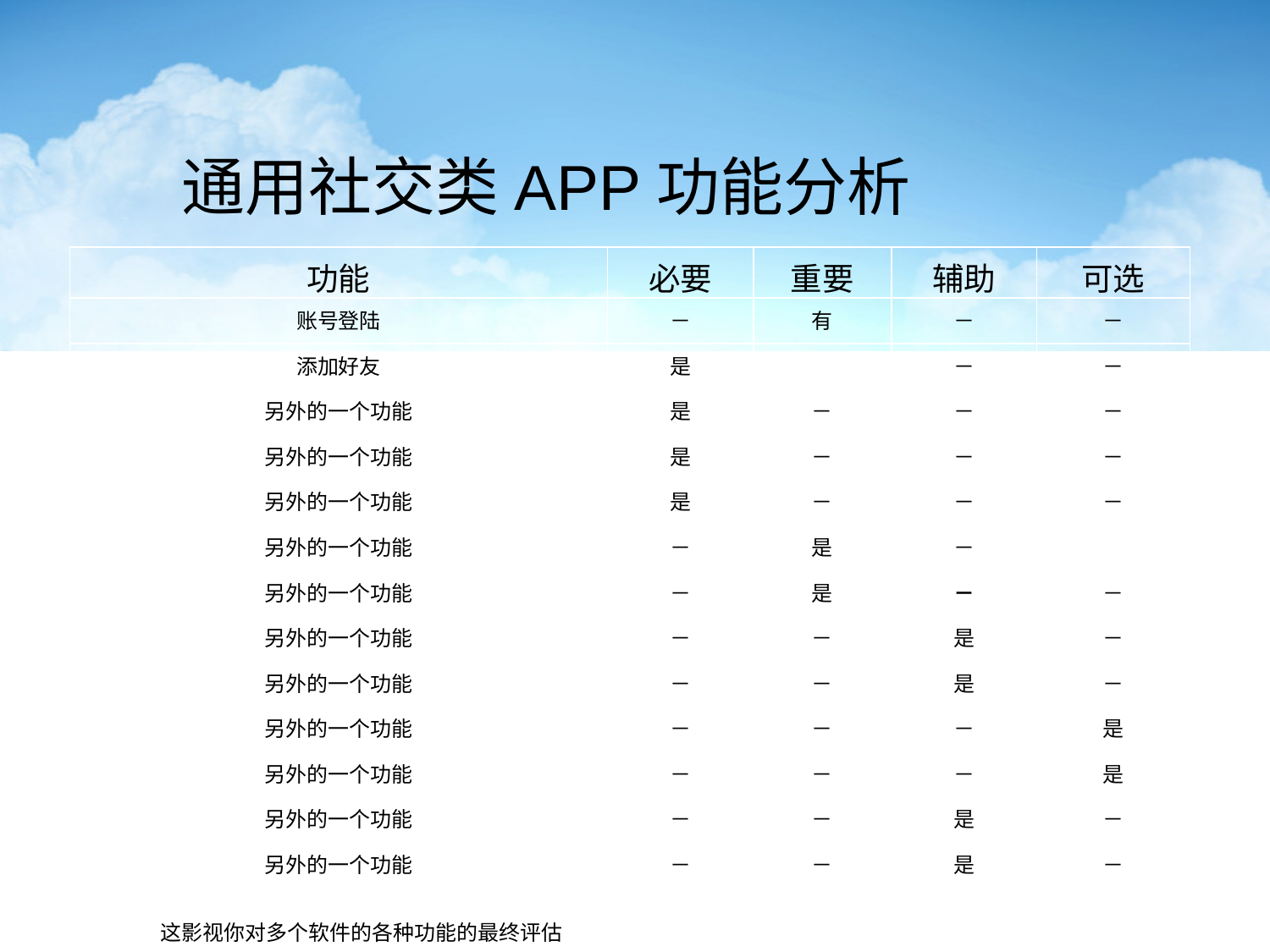

通用社交类APP功能分析
| 功能 | 必要 | 重要 | 辅助 | 可选 |
| --- | --- | --- | --- | --- |
| 账号登陆 | － | 有 | － | － |
| 添加好友 | 是 |  | － | － |
| 另外的一个功能 | 是 | － | － | － |
| 另外的一个功能 | 是 | － | － | － |
| 另外的一个功能 | 是 | － | － | － |
| 另外的一个功能 | － | 是 | － |  |
| 另外的一个功能 | － | 是 | － | － |
| 另外的一个功能 | － | － | 是 | － |
| 另外的一个功能 | － | － | 是 | － |
| 另外的一个功能 | － | － | － | 是 |
| 另外的一个功能 | － | － | － | 是 |
| 另外的一个功能 | － | － | 是 | － |
| 另外的一个功能 | － | － | 是 | － |
这影视你对多个软件的各种功能的最终评估